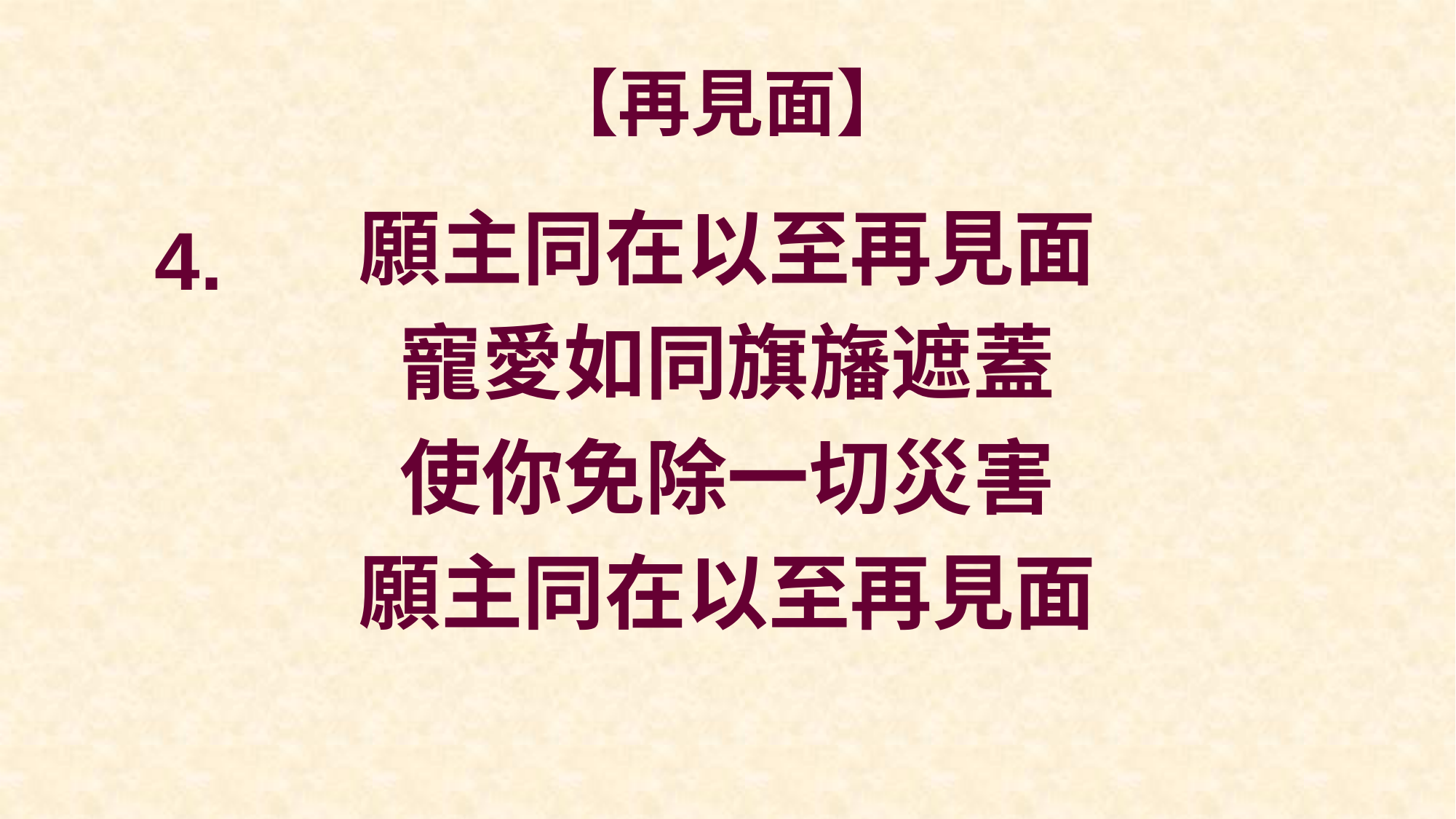

# 【再見面】
願主同在以至再見面
寵愛如同旗旛遮蓋
使你免除一切災害
願主同在以至再見面
4.